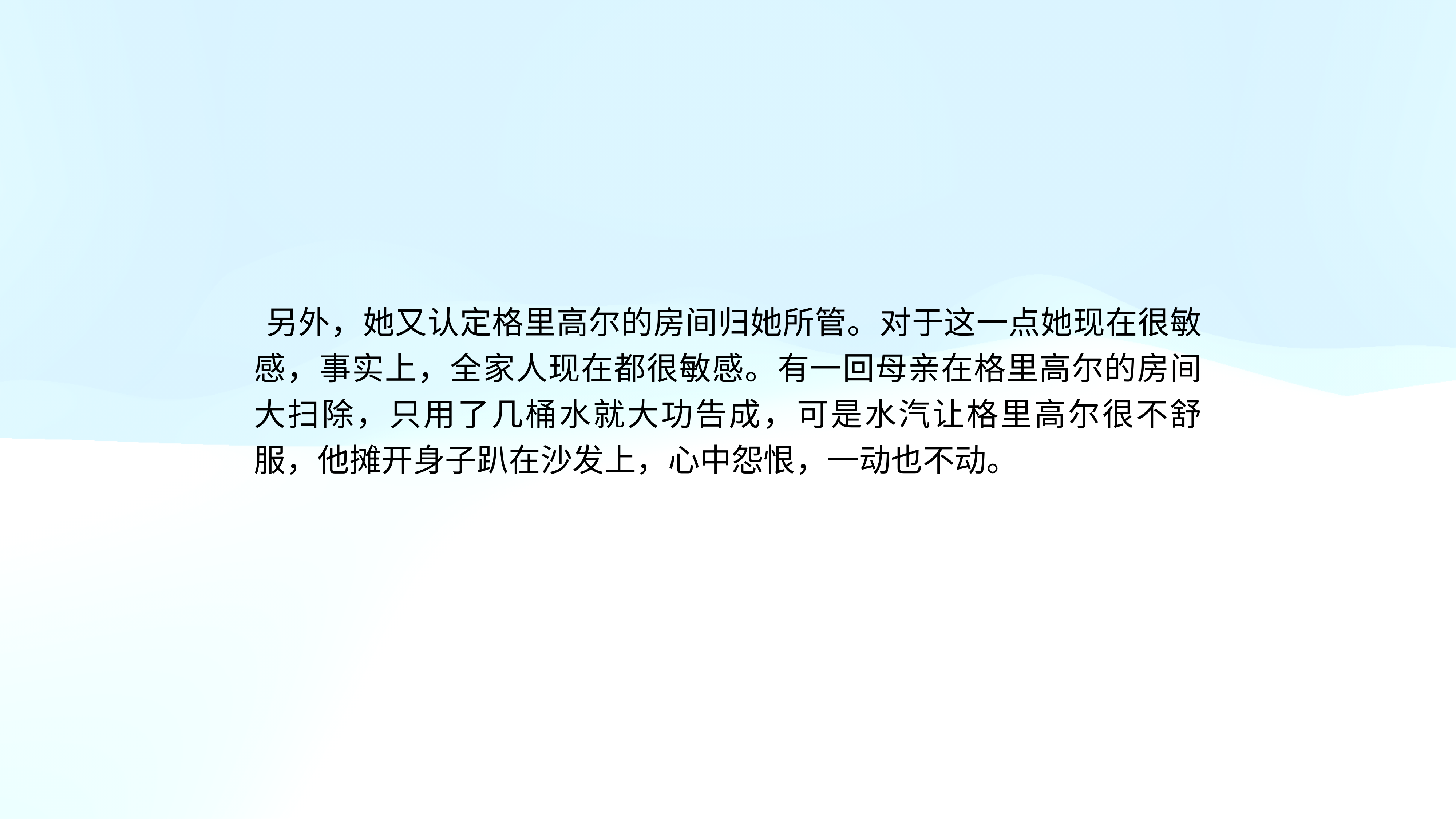

另外，她又认定格里高尔的房间归她所管。对于这一点她现在很敏感，事实上，全家人现在都很敏感。有一回母亲在格里高尔的房间大扫除，只用了几桶水就大功告成，可是水汽让格里高尔很不舒服，他摊开身子趴在沙发上，心中怨恨，一动也不动。